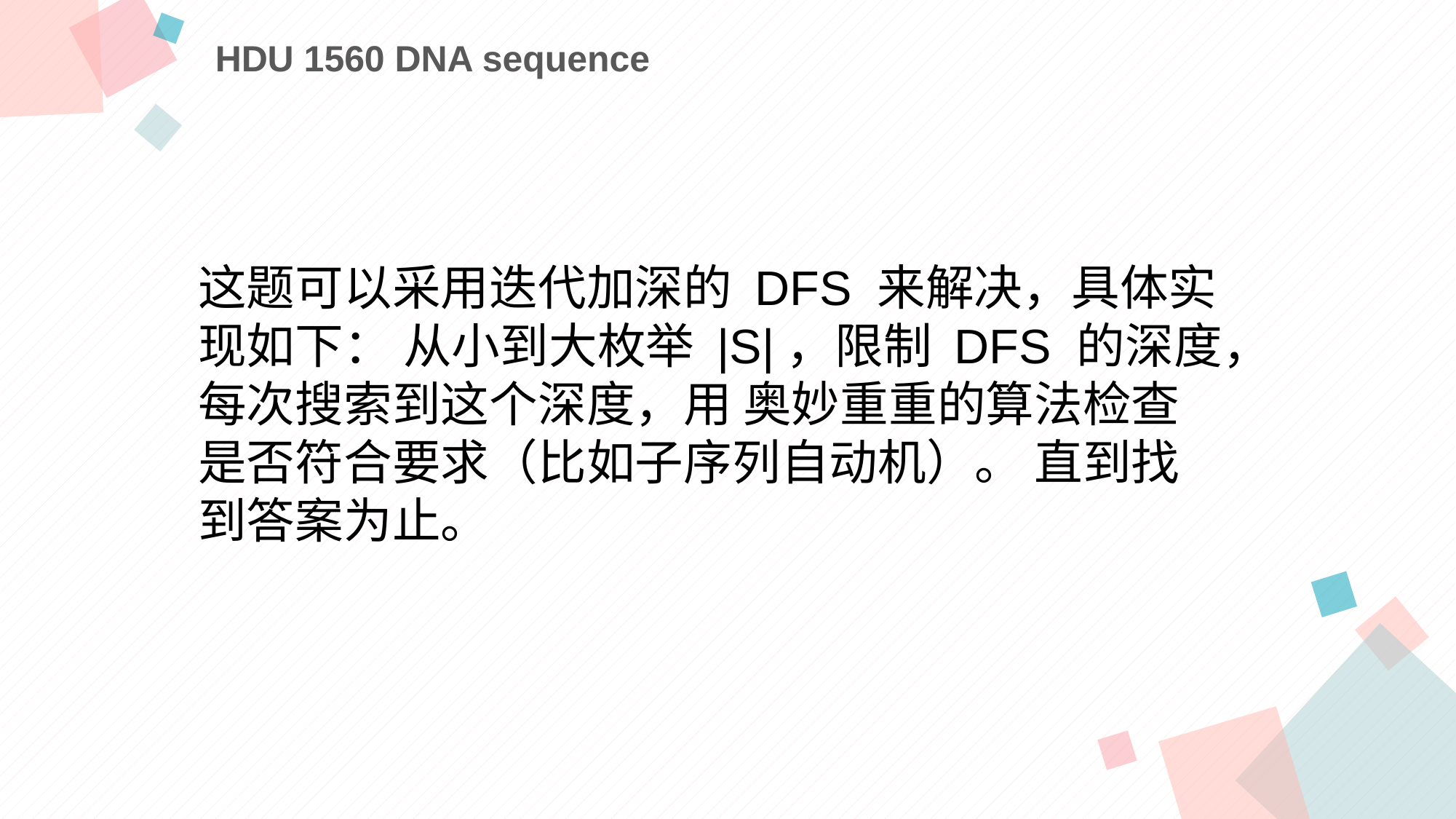

HDU 1560 DNA sequence
这题可以采用迭代加深的 DFS 来解决，具体实现如下： 从小到大枚举 |S|，限制 DFS 的深度，每次搜索到这个深度，用 奥妙重重的算法检查是否符合要求（比如子序列自动机）。 直到找到答案为止。